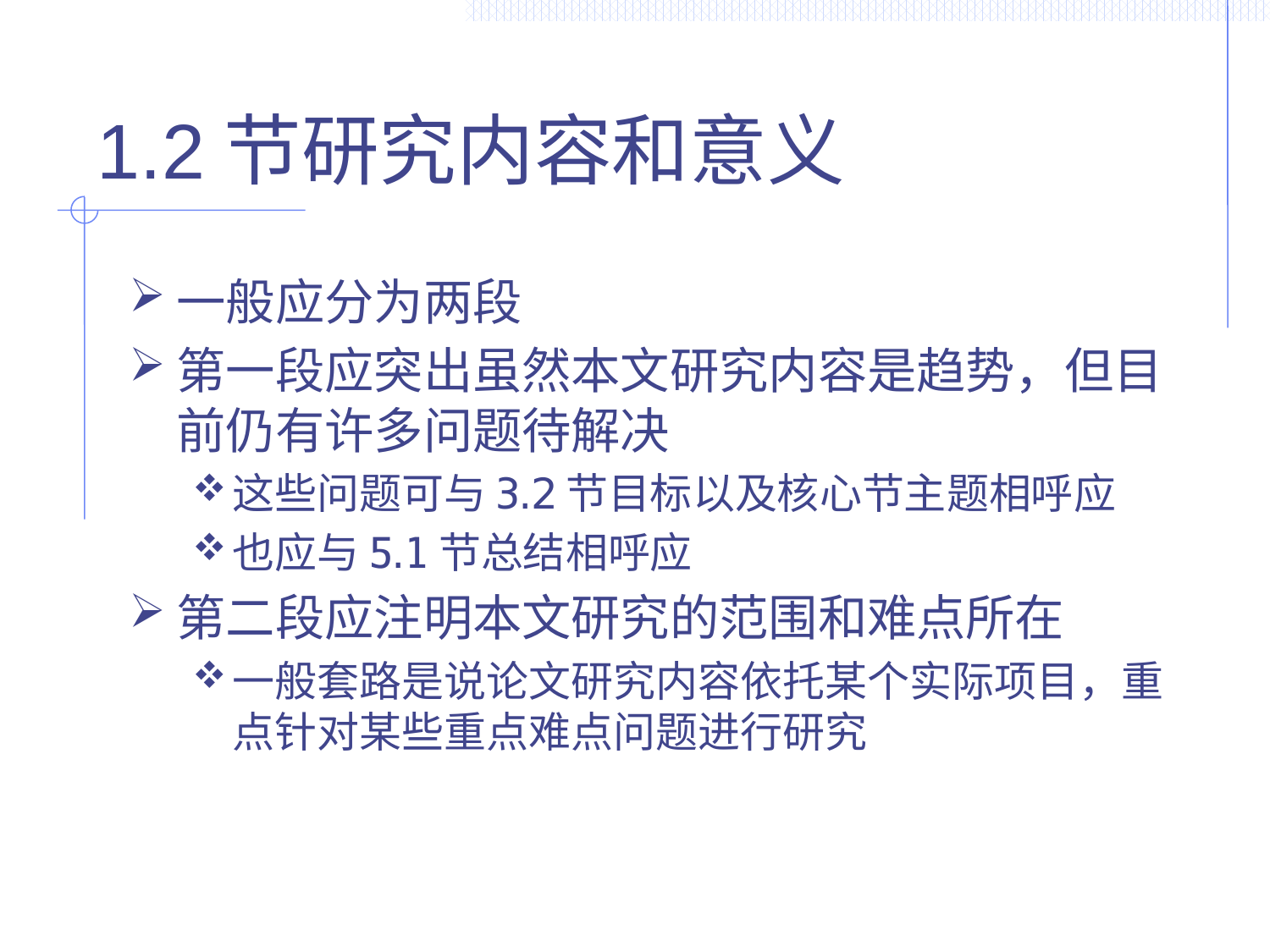

# 1.2节研究内容和意义
一般应分为两段
第一段应突出虽然本文研究内容是趋势，但目前仍有许多问题待解决
这些问题可与3.2节目标以及核心节主题相呼应
也应与5.1节总结相呼应
第二段应注明本文研究的范围和难点所在
一般套路是说论文研究内容依托某个实际项目，重点针对某些重点难点问题进行研究